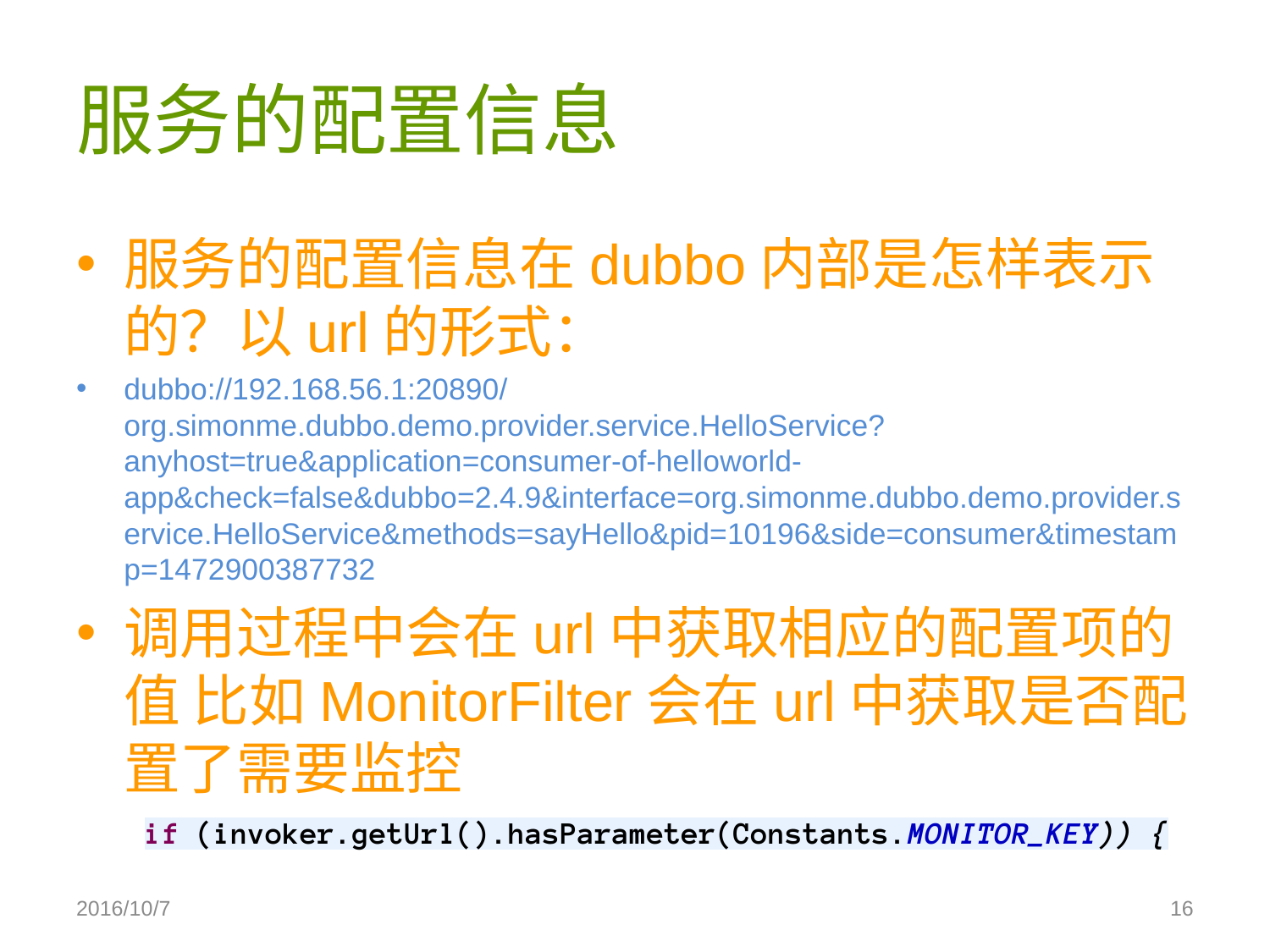

# 服务的配置信息
服务的配置信息在dubbo内部是怎样表示的？以url的形式：
dubbo://192.168.56.1:20890/org.simonme.dubbo.demo.provider.service.HelloService?anyhost=true&application=consumer-of-helloworld-app&check=false&dubbo=2.4.9&interface=org.simonme.dubbo.demo.provider.service.HelloService&methods=sayHello&pid=10196&side=consumer&timestamp=1472900387732
调用过程中会在url中获取相应的配置项的值 比如MonitorFilter会在url中获取是否配置了需要监控
if (invoker.getUrl().hasParameter(Constants.MONITOR_KEY)) {
2016/10/7
16